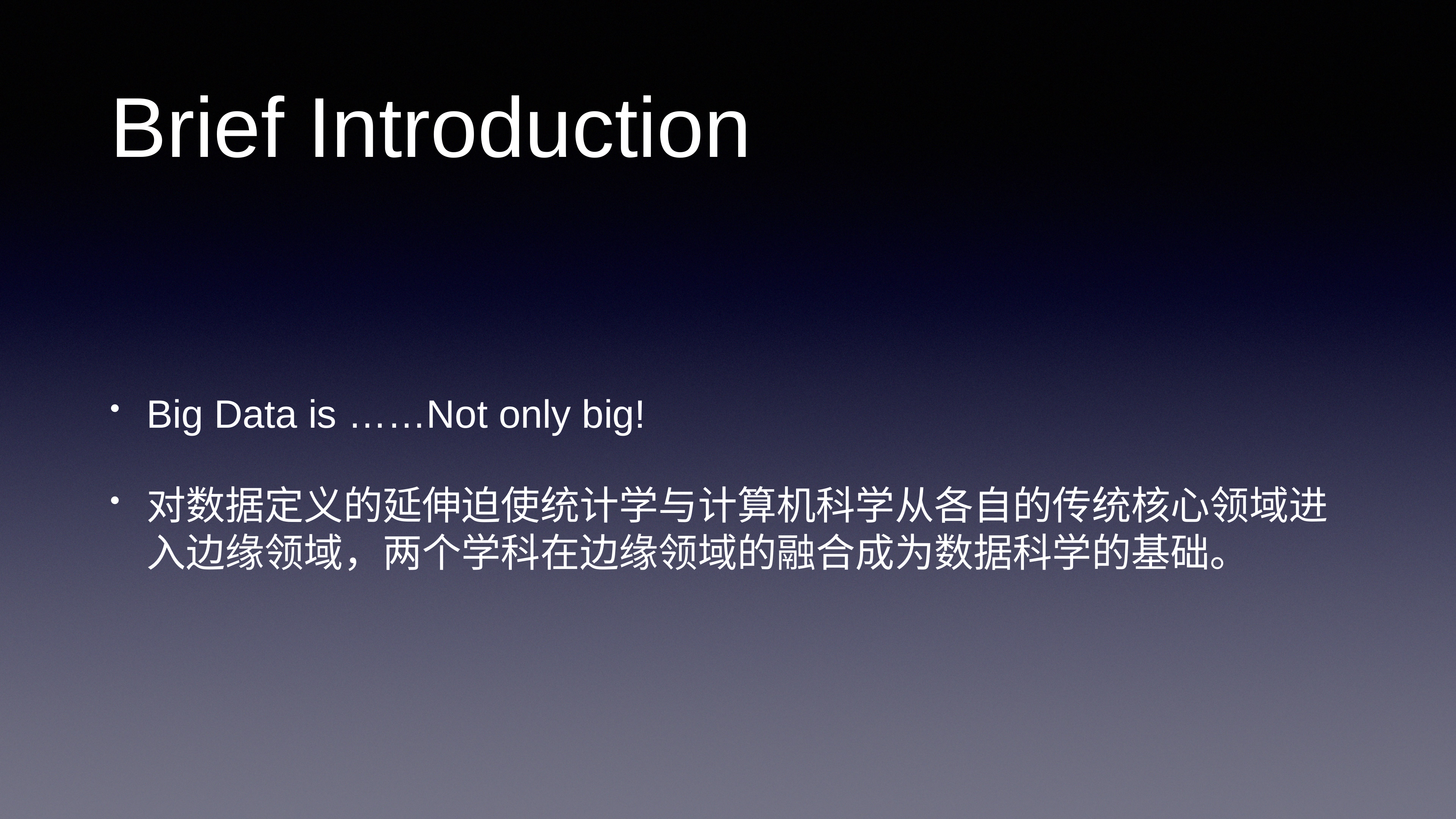

# Brief Introduction
Big Data is ……Not only big!
对数据定义的延伸迫使统计学与计算机科学从各自的传统核心领域进入边缘领域，两个学科在边缘领域的融合成为数据科学的基础。